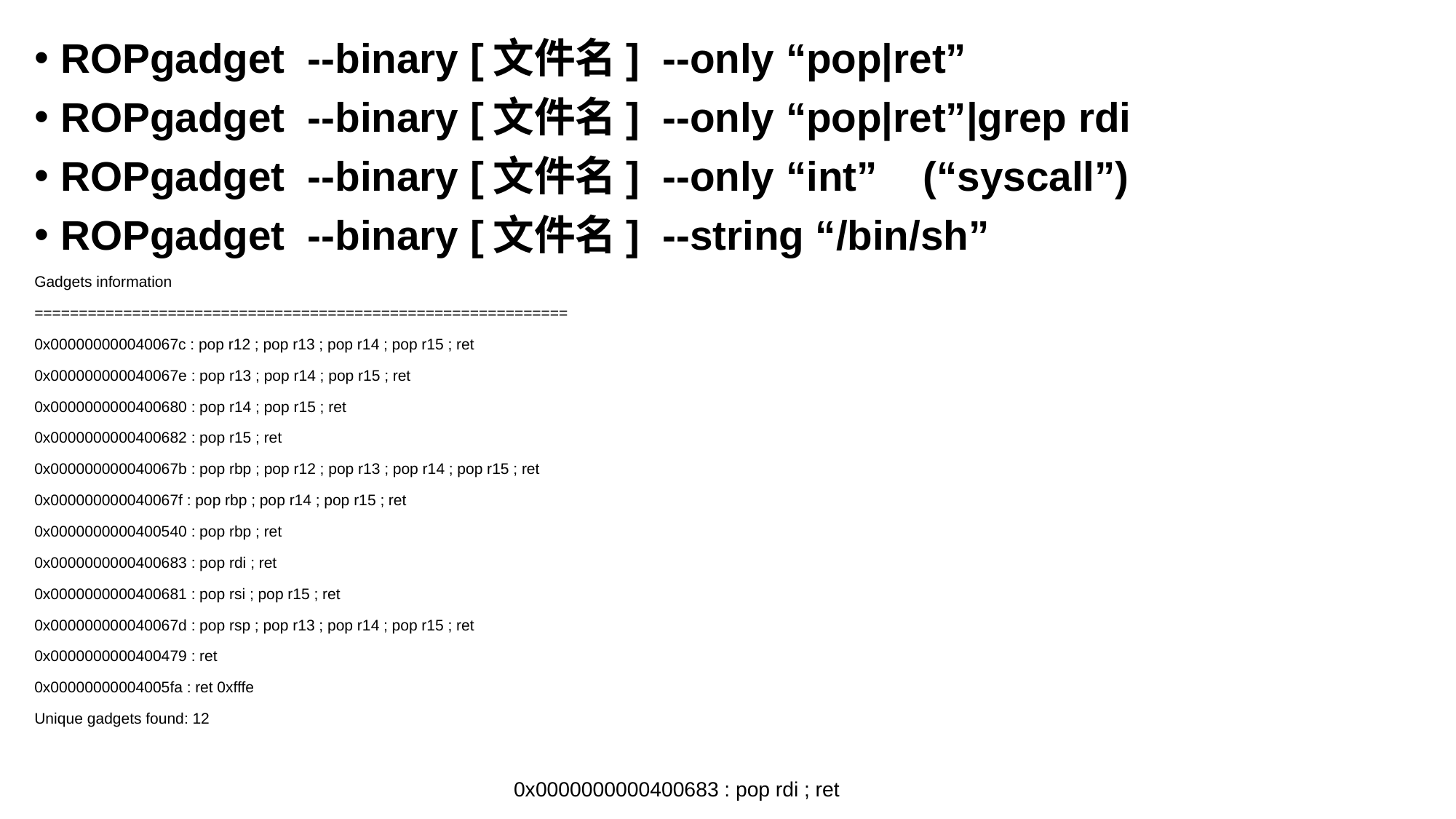

ROPgadget  --binary [文件名]  --only “pop|ret”
ROPgadget  --binary [文件名]  --only “pop|ret”|grep rdi
ROPgadget  --binary [文件名]  --only “int”    (“syscall”)
ROPgadget  --binary [文件名]  --string “/bin/sh”
Gadgets information
============================================================
0x000000000040067c : pop r12 ; pop r13 ; pop r14 ; pop r15 ; ret
0x000000000040067e : pop r13 ; pop r14 ; pop r15 ; ret
0x0000000000400680 : pop r14 ; pop r15 ; ret
0x0000000000400682 : pop r15 ; ret
0x000000000040067b : pop rbp ; pop r12 ; pop r13 ; pop r14 ; pop r15 ; ret
0x000000000040067f : pop rbp ; pop r14 ; pop r15 ; ret
0x0000000000400540 : pop rbp ; ret
0x0000000000400683 : pop rdi ; ret
0x0000000000400681 : pop rsi ; pop r15 ; ret
0x000000000040067d : pop rsp ; pop r13 ; pop r14 ; pop r15 ; ret
0x0000000000400479 : ret
0x00000000004005fa : ret 0xfffe
Unique gadgets found: 12

                                                                                     0x0000000000400683 : pop rdi ; ret